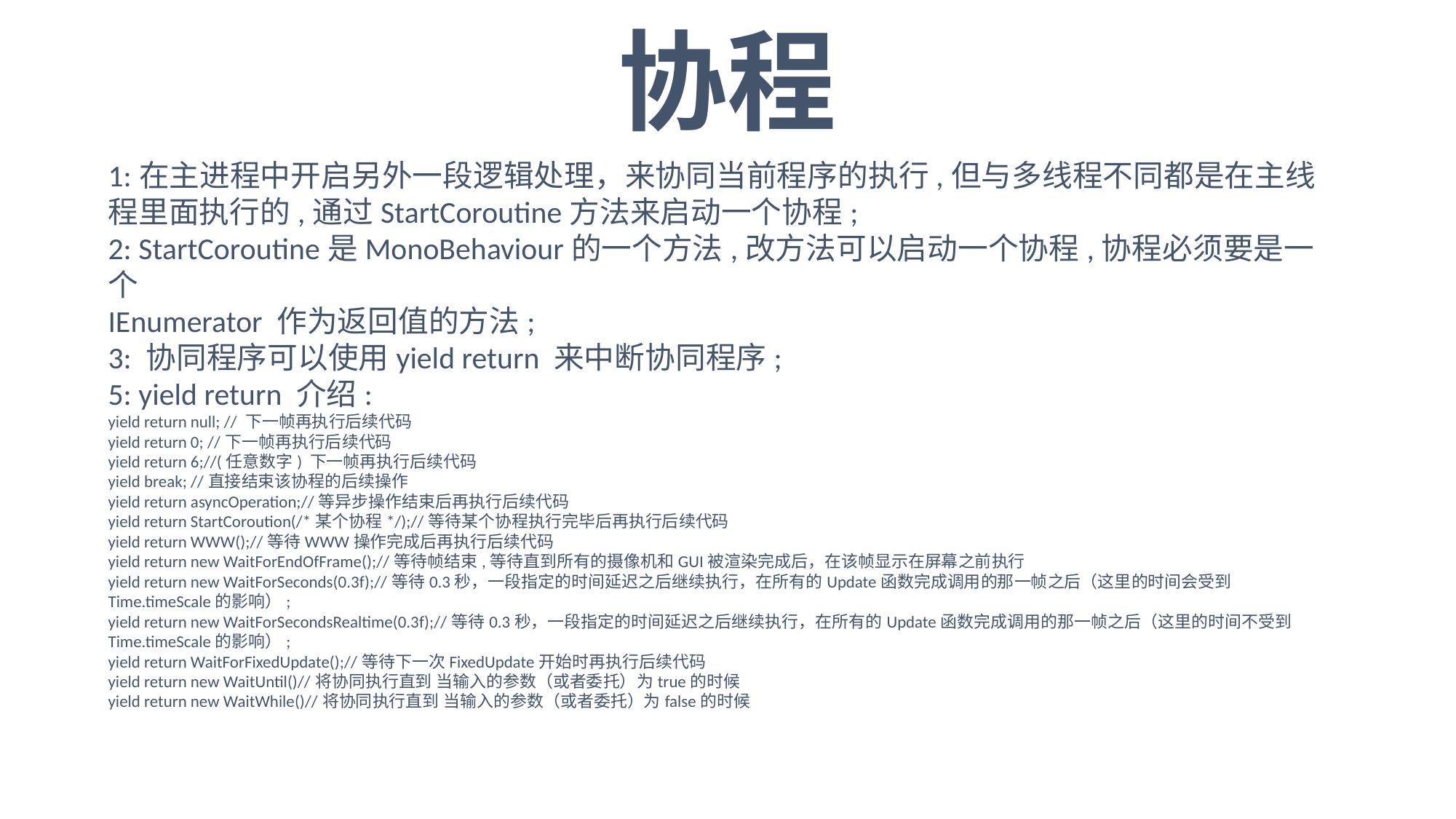

协程
1:在主进程中开启另外一段逻辑处理，来协同当前程序的执行,但与多线程不同都是在主线程里面执行的,通过StartCoroutine方法来启动一个协程;
2: StartCoroutine是MonoBehaviour的一个方法,改方法可以启动一个协程,协程必须要是一个
IEnumerator 作为返回值的方法;
3: 协同程序可以使用yield return 来中断协同程序;
5: yield return 介绍:
yield return null; // 下一帧再执行后续代码
yield return 0; //下一帧再执行后续代码
yield return 6;//(任意数字) 下一帧再执行后续代码
yield break; //直接结束该协程的后续操作
yield return asyncOperation;//等异步操作结束后再执行后续代码
yield return StartCoroution(/*某个协程*/);//等待某个协程执行完毕后再执行后续代码
yield return WWW();//等待WWW操作完成后再执行后续代码
yield return new WaitForEndOfFrame();//等待帧结束,等待直到所有的摄像机和GUI被渲染完成后，在该帧显示在屏幕之前执行
yield return new WaitForSeconds(0.3f);//等待0.3秒，一段指定的时间延迟之后继续执行，在所有的Update函数完成调用的那一帧之后（这里的时间会受到Time.timeScale的影响）;
yield return new WaitForSecondsRealtime(0.3f);//等待0.3秒，一段指定的时间延迟之后继续执行，在所有的Update函数完成调用的那一帧之后（这里的时间不受到Time.timeScale的影响）;
yield return WaitForFixedUpdate();//等待下一次FixedUpdate开始时再执行后续代码
yield return new WaitUntil()//将协同执行直到 当输入的参数（或者委托）为true的时候
yield return new WaitWhile()//将协同执行直到 当输入的参数（或者委托）为false的时候
1